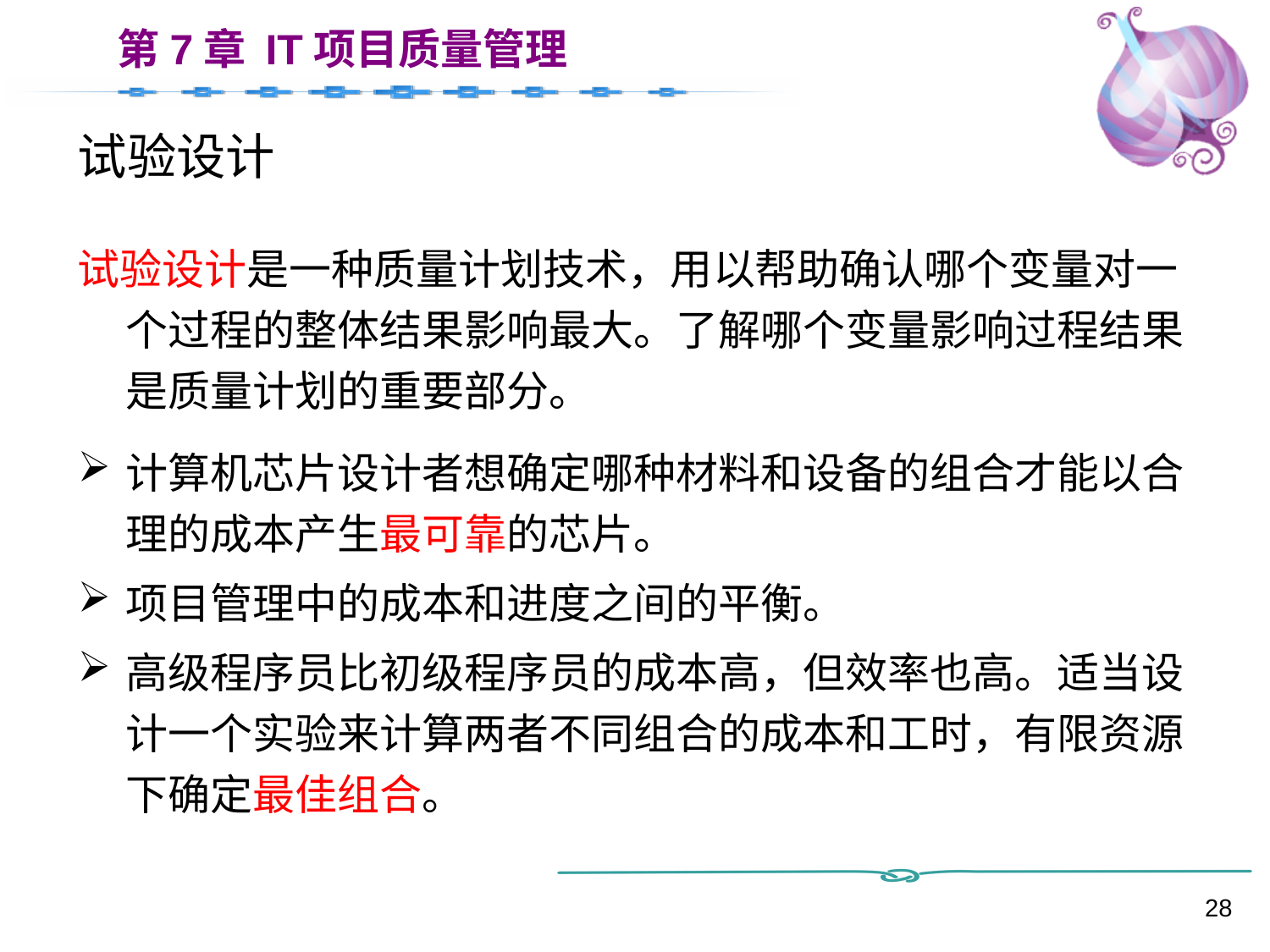

# 试验设计
试验设计是一种质量计划技术，用以帮助确认哪个变量对一个过程的整体结果影响最大。了解哪个变量影响过程结果是质量计划的重要部分。
计算机芯片设计者想确定哪种材料和设备的组合才能以合理的成本产生最可靠的芯片。
项目管理中的成本和进度之间的平衡。
高级程序员比初级程序员的成本高，但效率也高。适当设计一个实验来计算两者不同组合的成本和工时，有限资源下确定最佳组合。
28